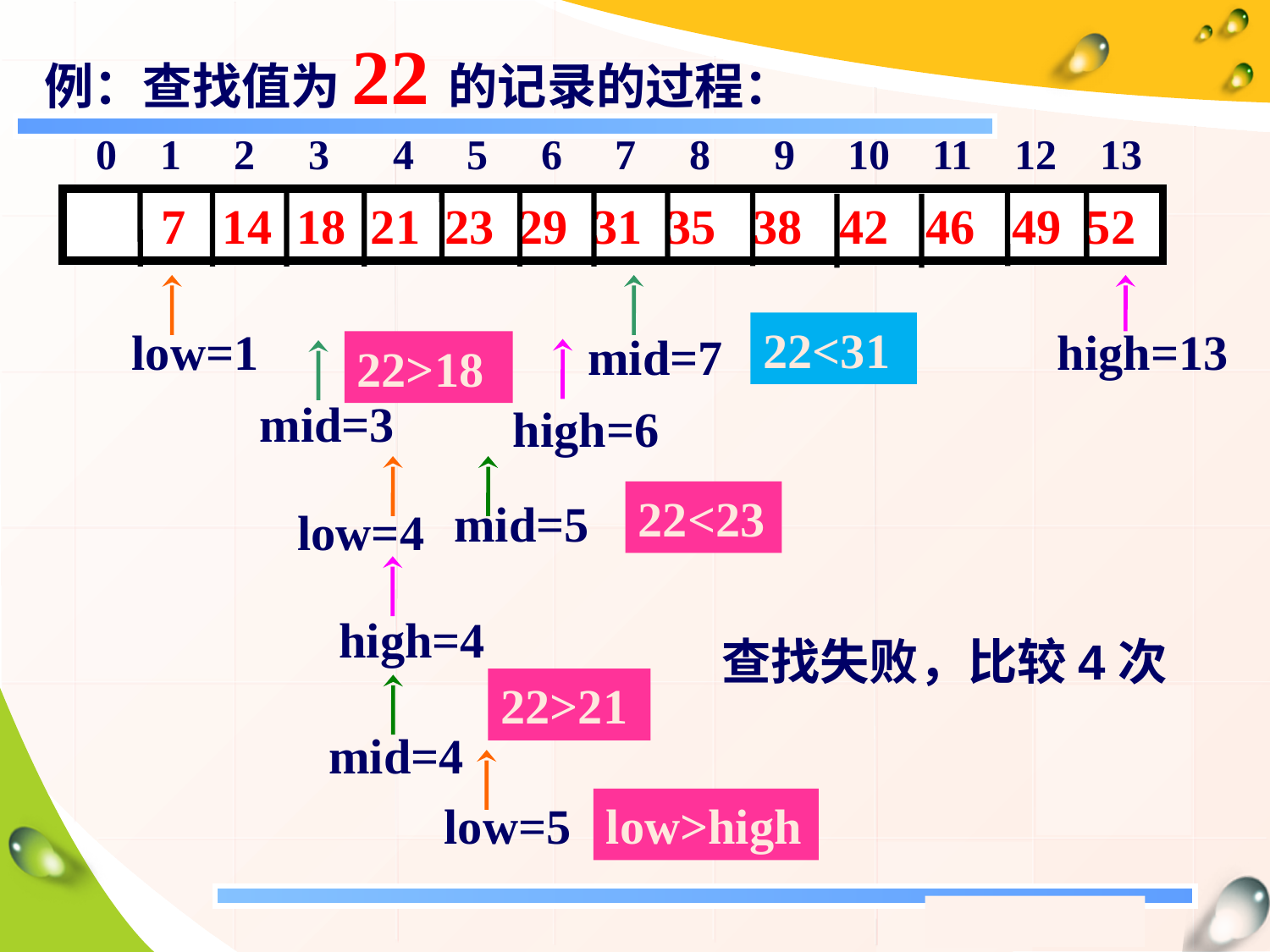

例：查找值为22的记录的过程：
0    1     2     3      4     5     6     7     8      9     10    11    12    13
       7   14  18  21  23  29  31  35   38   42   46   49  52

low=1

mid=7

high=13
22<31
22>18

high=6

mid=3

low=4

mid=5
22<23

high=4
查找失败，比较4次
22>21

mid=4

low=5
low>high